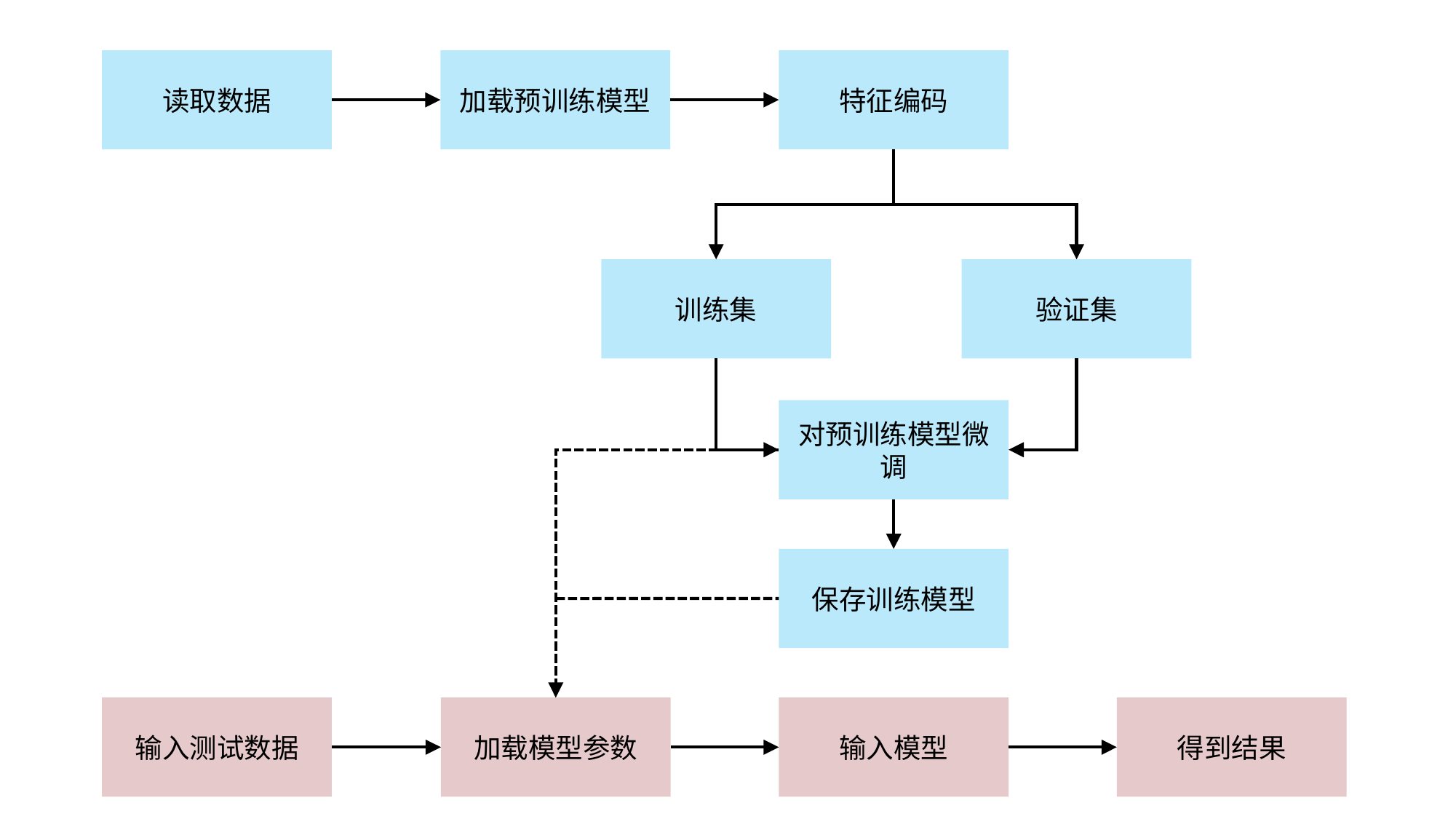

读取数据
加载预训练模型
特征编码
训练集
验证集
对预训练模型微调
保存训练模型
输入测试数据
加载模型参数
输入模型
得到结果